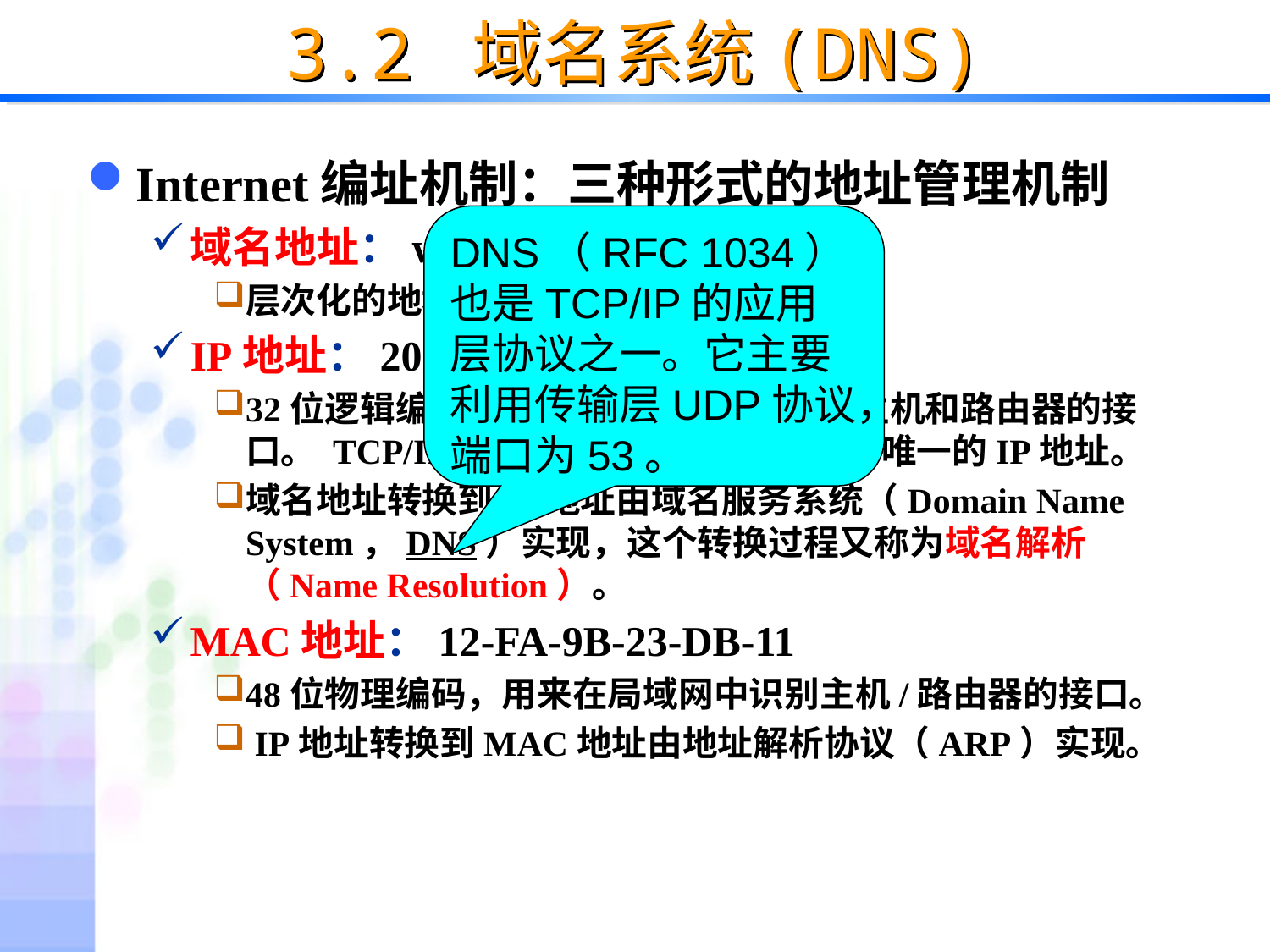

# 3.2 域名系统(DNS)
Internet编址机制：三种形式的地址管理机制
域名地址：www.xjtu.edu.cn
层次化的地址，便于人们记忆。
IP地址：202.117.0.20
32位逻辑编码，用来在Internet中定位主机和路由器的接口。 TCP/IP网络上的每台主机都必须有唯一的IP地址。
域名地址转换到IP地址由域名服务系统（Domain Name System，DNS）实现，这个转换过程又称为域名解析（Name Resolution）。
MAC地址：12-FA-9B-23-DB-11
48位物理编码，用来在局域网中识别主机/路由器的接口。
 IP地址转换到MAC地址由地址解析协议（ARP）实现。
DNS（RFC 1034）也是TCP/IP的应用层协议之一。它主要利用传输层UDP协议，端口为53。